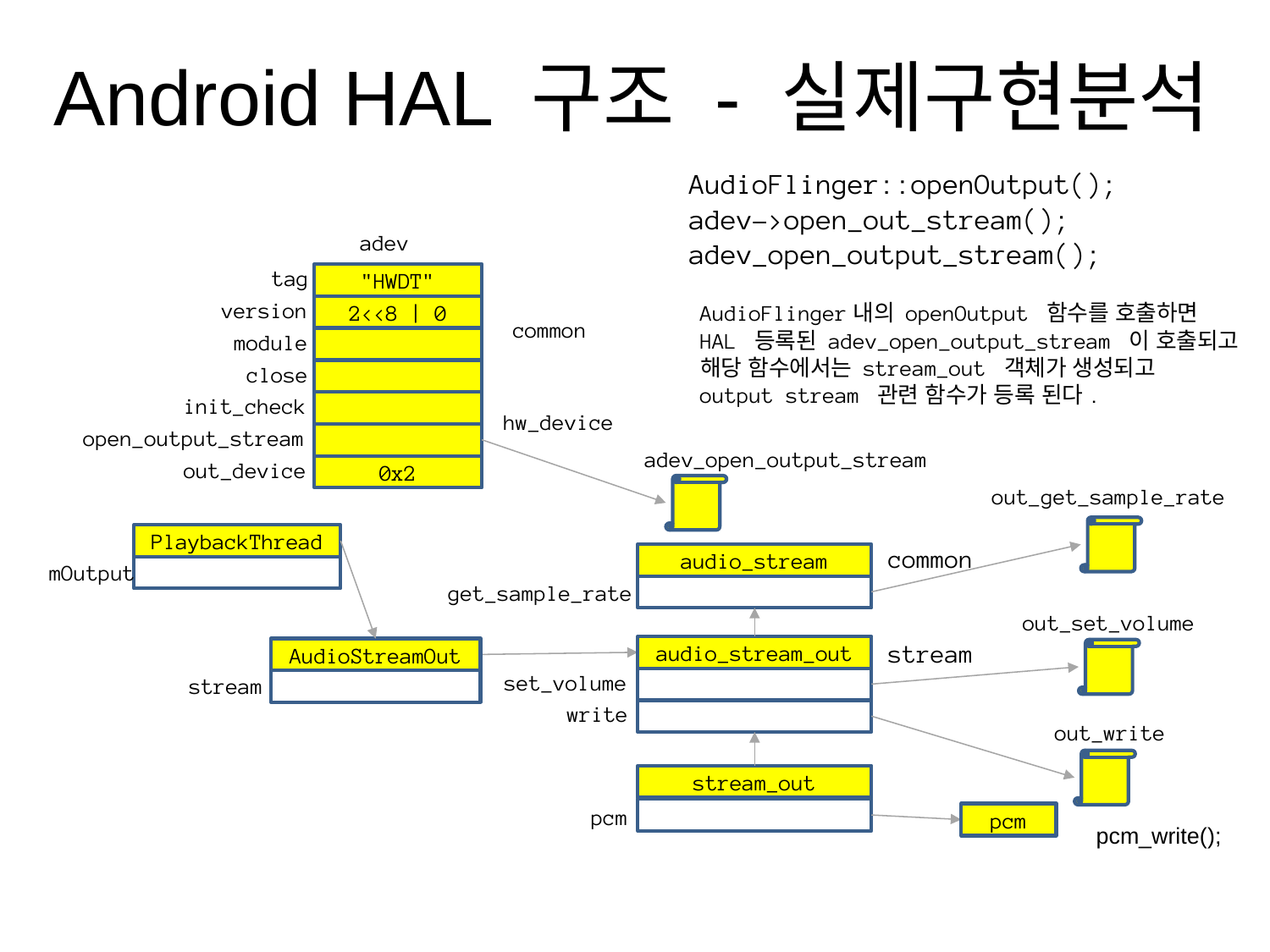

# Android HAL 구조 - 실제구현분석
AudioFlinger::openOutput();
adev->open_out_stream();
adev_open_output_stream();
adev
tag
"HWDT"
version
AudioFlinger내의 openOutput 함수를 호출하면
HAL 등록된 adev_open_output_stream 이 호출되고
해당 함수에서는 stream_out 객체가 생성되고
output stream 관련 함수가 등록 된다.
2<<8 | 0
common
module

close

init_check

hw_device
open_output_stream

adev_open_output_stream
out_device
0x2

out_get_sample_rate

PlaybackThread
common
audio_stream
mOutput

get_sample_rate

out_set_volume
stream
audio_stream_out
AudioStreamOut

set_volume
stream

write

out_write

stream_out
pcm

pcm
pcm_write();